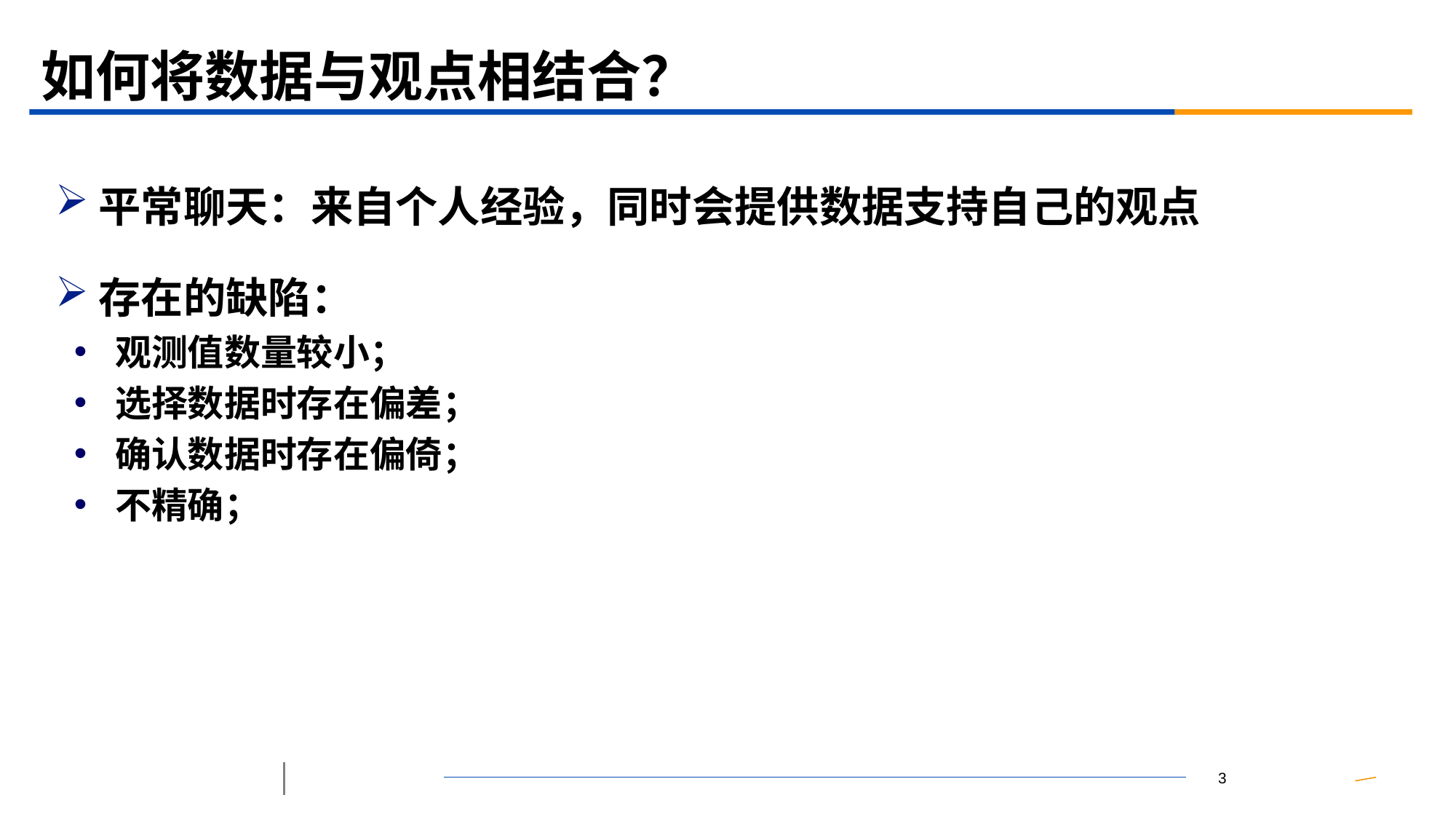

# 如何将数据与观点相结合？
平常聊天：来自个人经验，同时会提供数据支持自己的观点
存在的缺陷：
观测值数量较小；
选择数据时存在偏差；
确认数据时存在偏倚；
不精确；